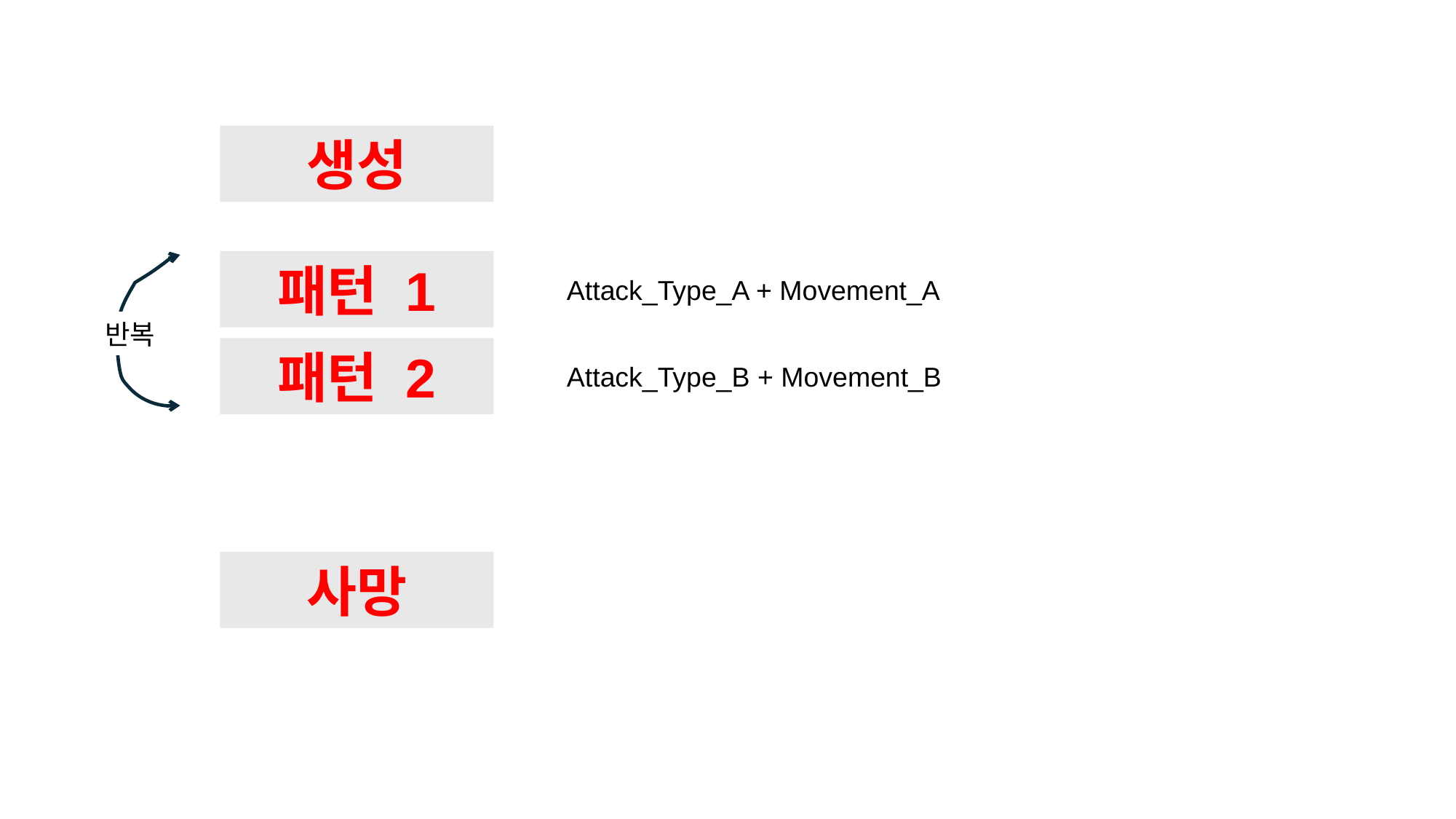

생성
패턴 1

Attack_Type_A + Movement_A
반복
패턴 2
Attack_Type_B + Movement_B
사망